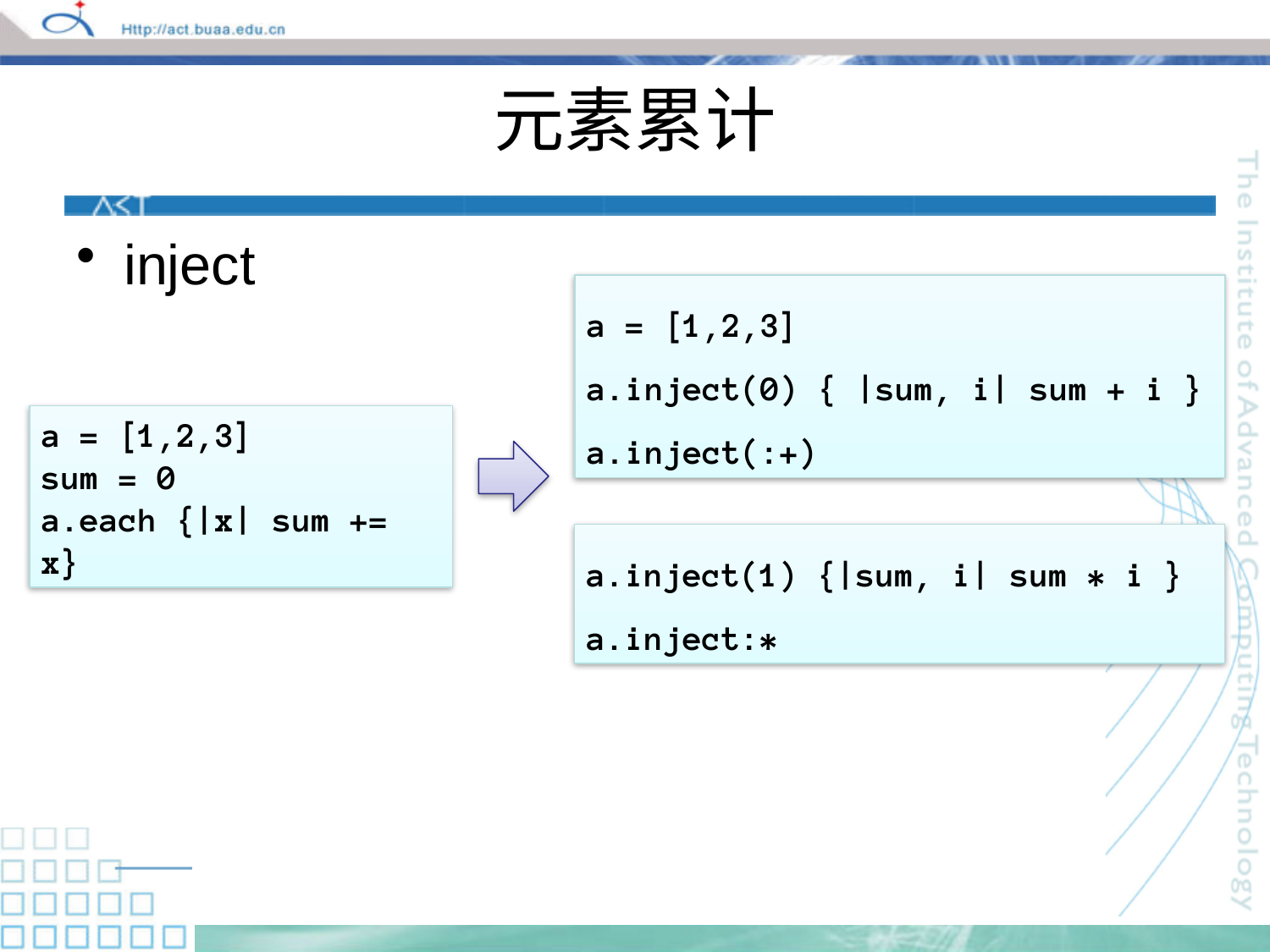

# 元素累计
inject

a = [1,2,3]
a.inject(0) { |sum, i| sum + i }
a.inject(:+)
a = [1,2,3]
sum = 0
a.each {|x| sum += x}

a.inject(1) {|sum, i| sum * i }
a.inject:*